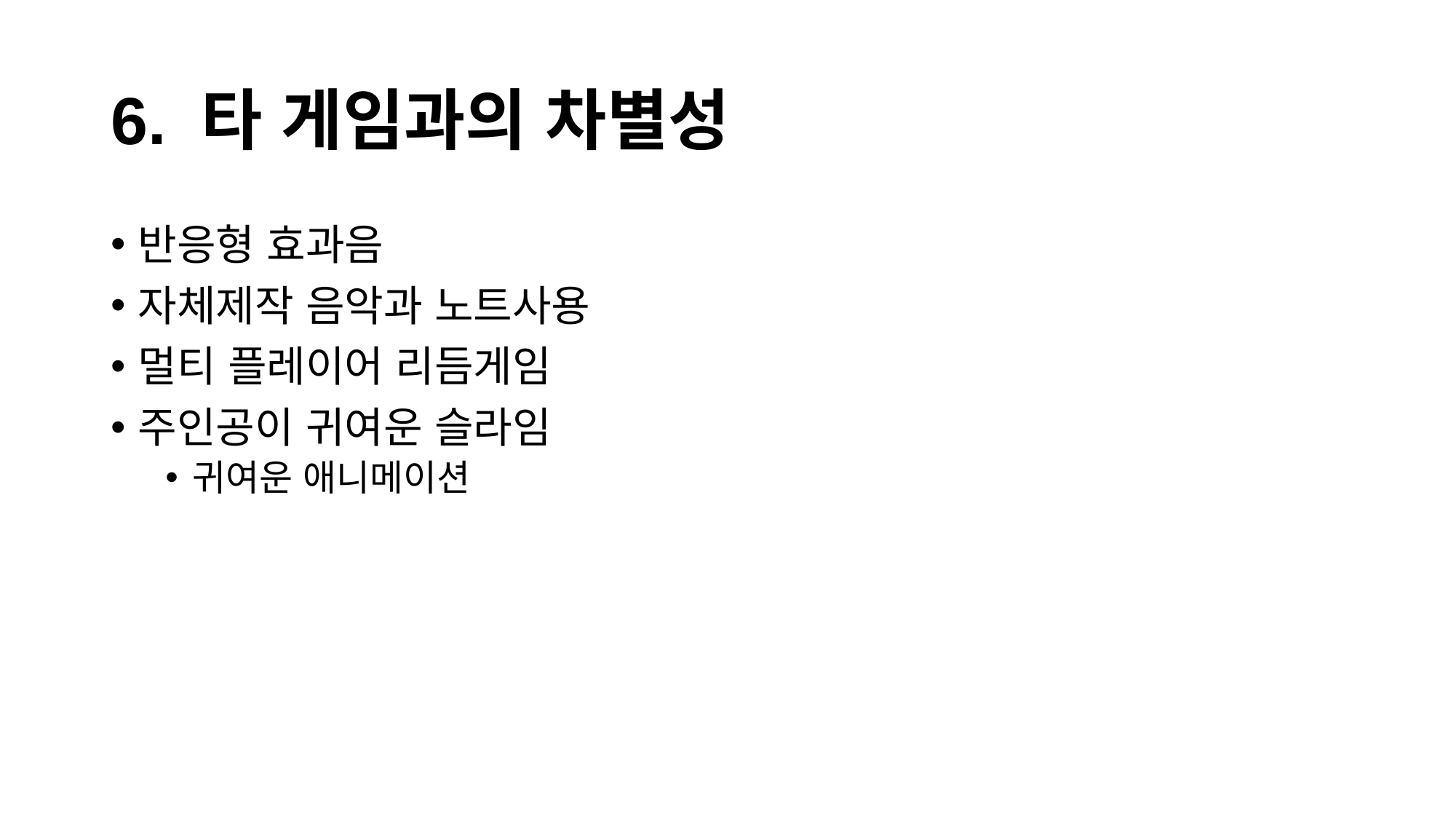

# 6. 타 게임과의 차별성
반응형 효과음
자체제작 음악과 노트사용
멀티 플레이어 리듬게임
주인공이 귀여운 슬라임
귀여운 애니메이션